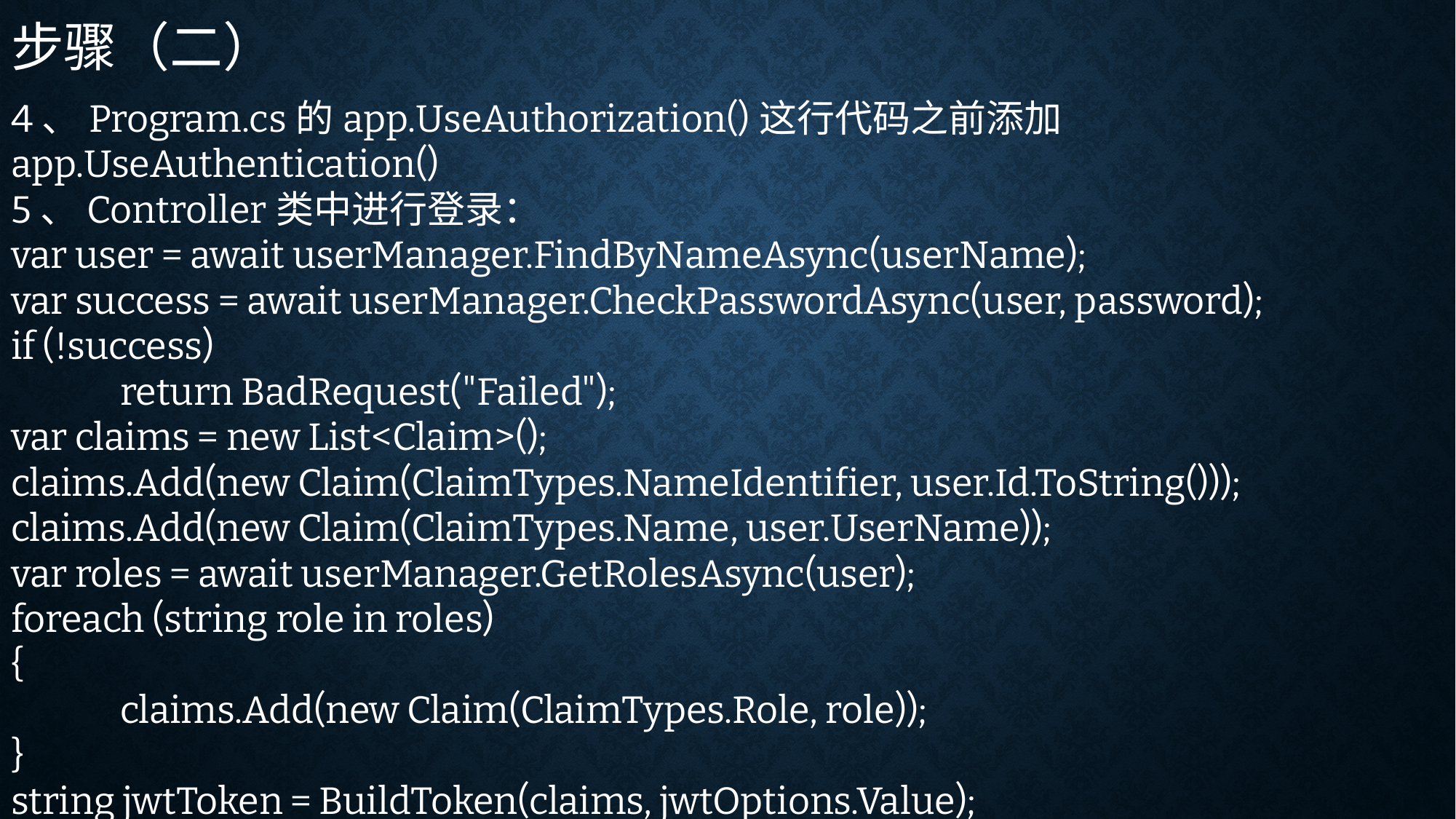

步骤（二）
4、Program.cs的app.UseAuthorization()这行代码之前添加app.UseAuthentication()
5、Controller类中进行登录：
var user = await userManager.FindByNameAsync(userName);
var success = await userManager.CheckPasswordAsync(user, password);
if (!success)
	return BadRequest("Failed");
var claims = new List<Claim>();
claims.Add(new Claim(ClaimTypes.NameIdentifier, user.Id.ToString()));
claims.Add(new Claim(ClaimTypes.Name, user.UserName));
var roles = await userManager.GetRolesAsync(user);
foreach (string role in roles)
{
	claims.Add(new Claim(ClaimTypes.Role, role));
}
string jwtToken = BuildToken(claims, jwtOptions.Value);